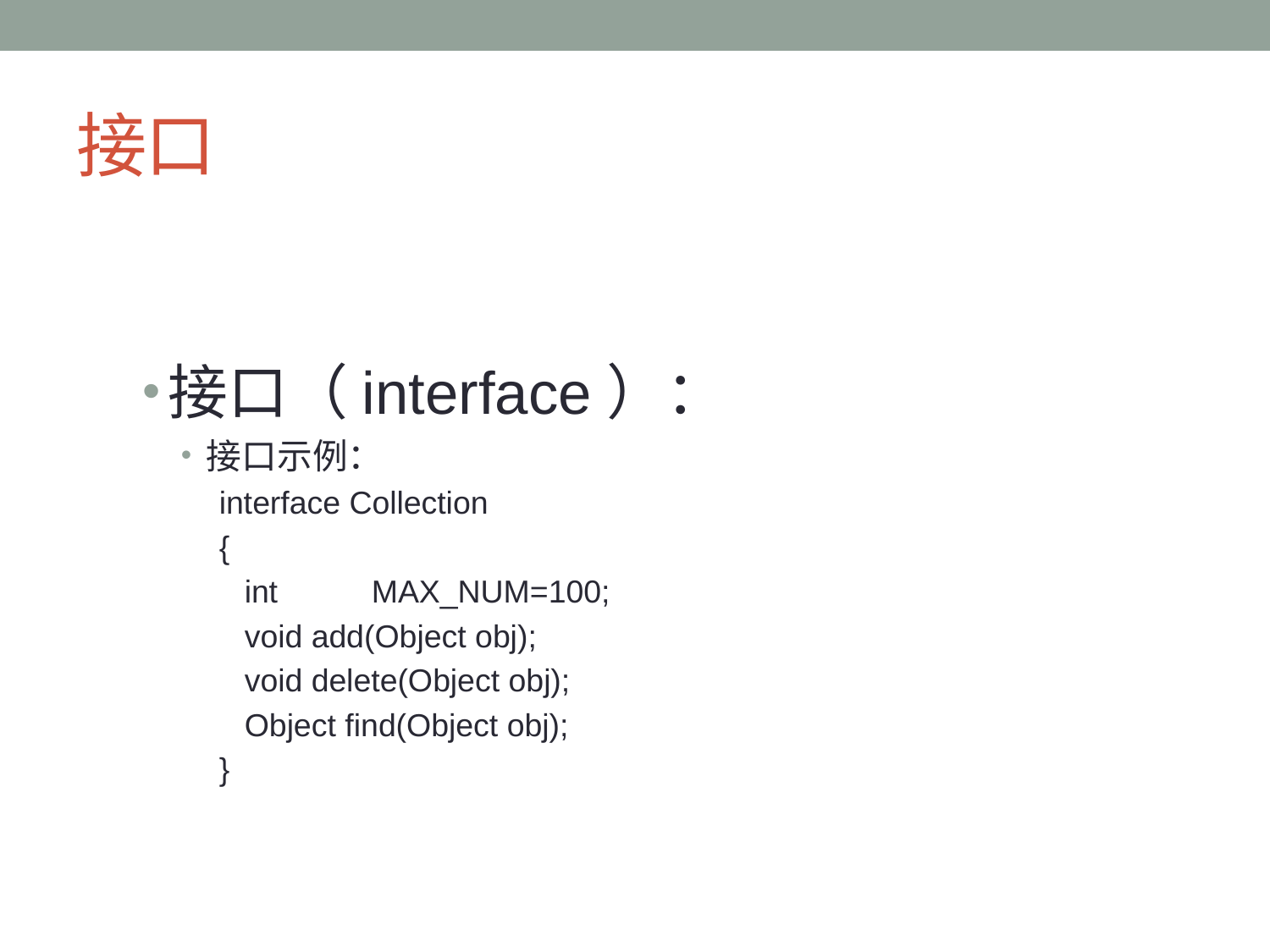

# 接口
接口（interface）：
接口示例：
interface Collection
{
	int 	MAX_NUM=100;
	void add(Object obj);
	void delete(Object obj);
	Object find(Object obj);
}